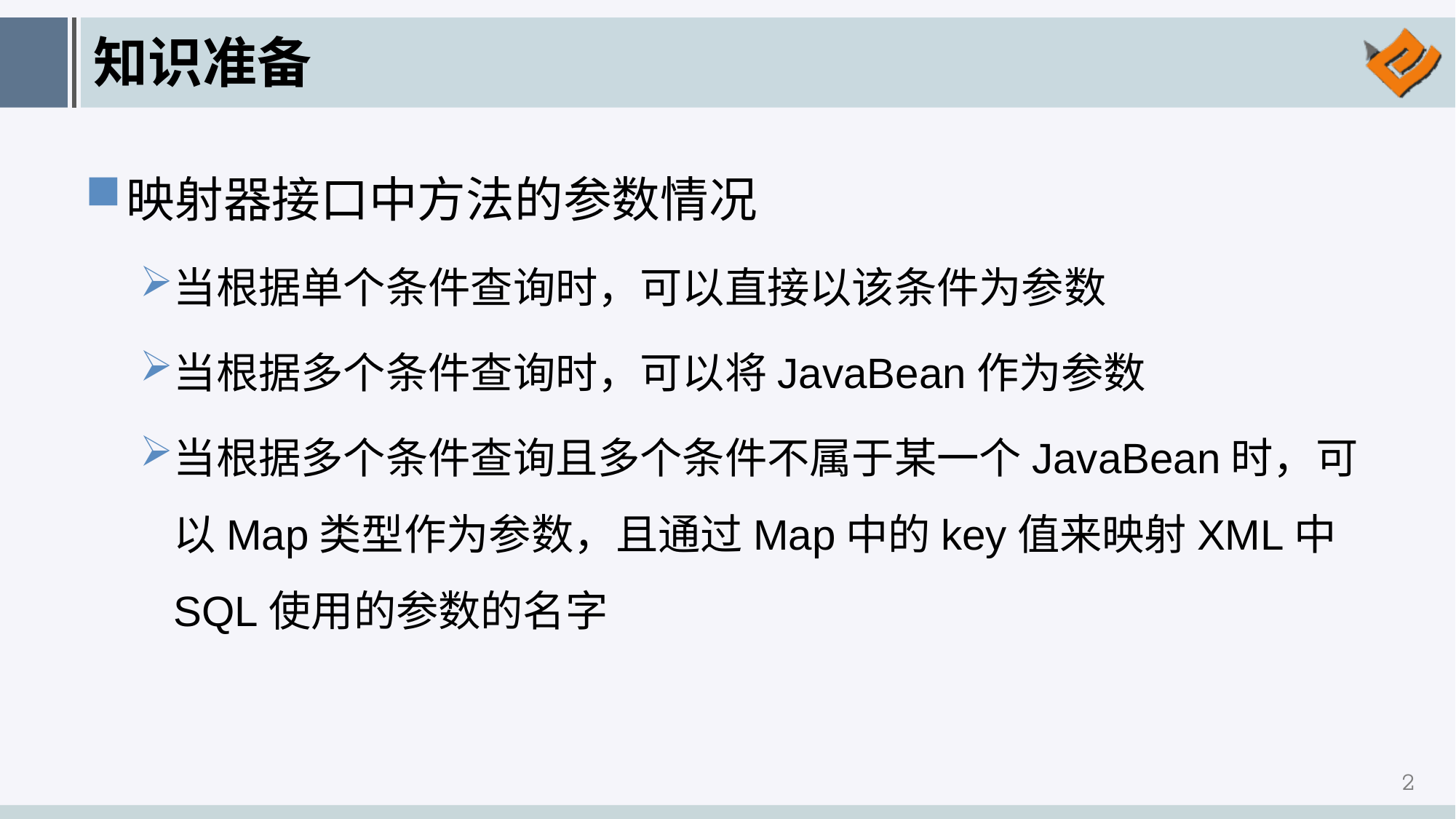

# 知识准备
映射器接口中方法的参数情况
当根据单个条件查询时，可以直接以该条件为参数
当根据多个条件查询时，可以将JavaBean作为参数
当根据多个条件查询且多个条件不属于某一个JavaBean时，可以Map类型作为参数，且通过Map中的key值来映射XML中SQL使用的参数的名字